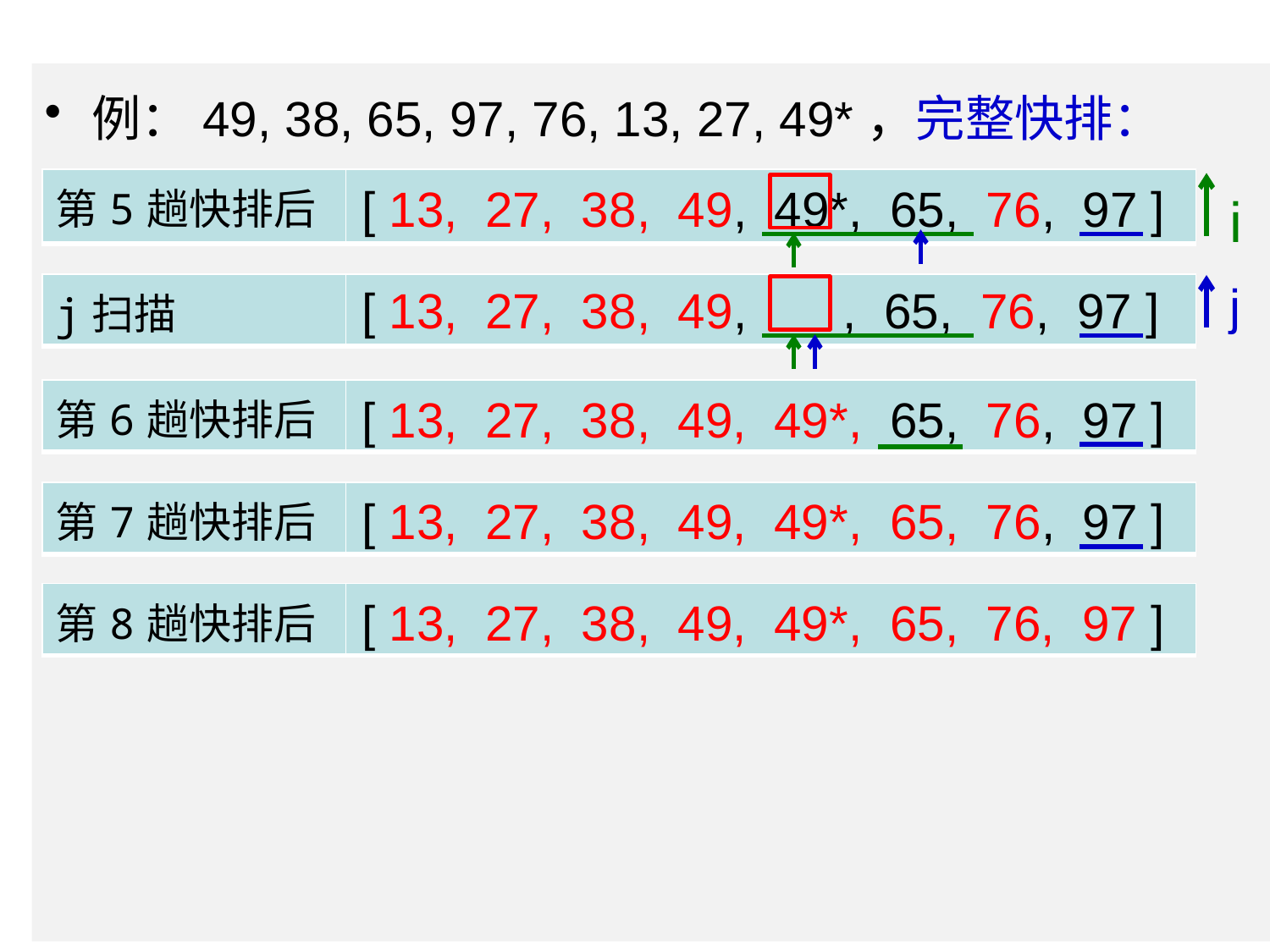

例：49, 38, 65, 97, 76, 13, 27, 49*，完整快排：

i
| 第5趟快排后 |  |
| --- | --- |
[ 13,  27,  38,  49,  49*,  65,  76,  97 ]

j
[ 13,  27,  38,  49,       ,  65,  76,  97 ]
| j扫描 |  |
| --- | --- |

| 第6趟快排后 |  |
| --- | --- |
[ 13,  27,  38,  49,  49*,  65,  76,  97 ]
| 第7趟快排后 |  |
| --- | --- |
[ 13,  27,  38,  49,  49*,  65,  76,  97 ]
| 第8趟快排后 |  |
| --- | --- |
[ 13,  27,  38,  49,  49*,  65,  76,  97 ]